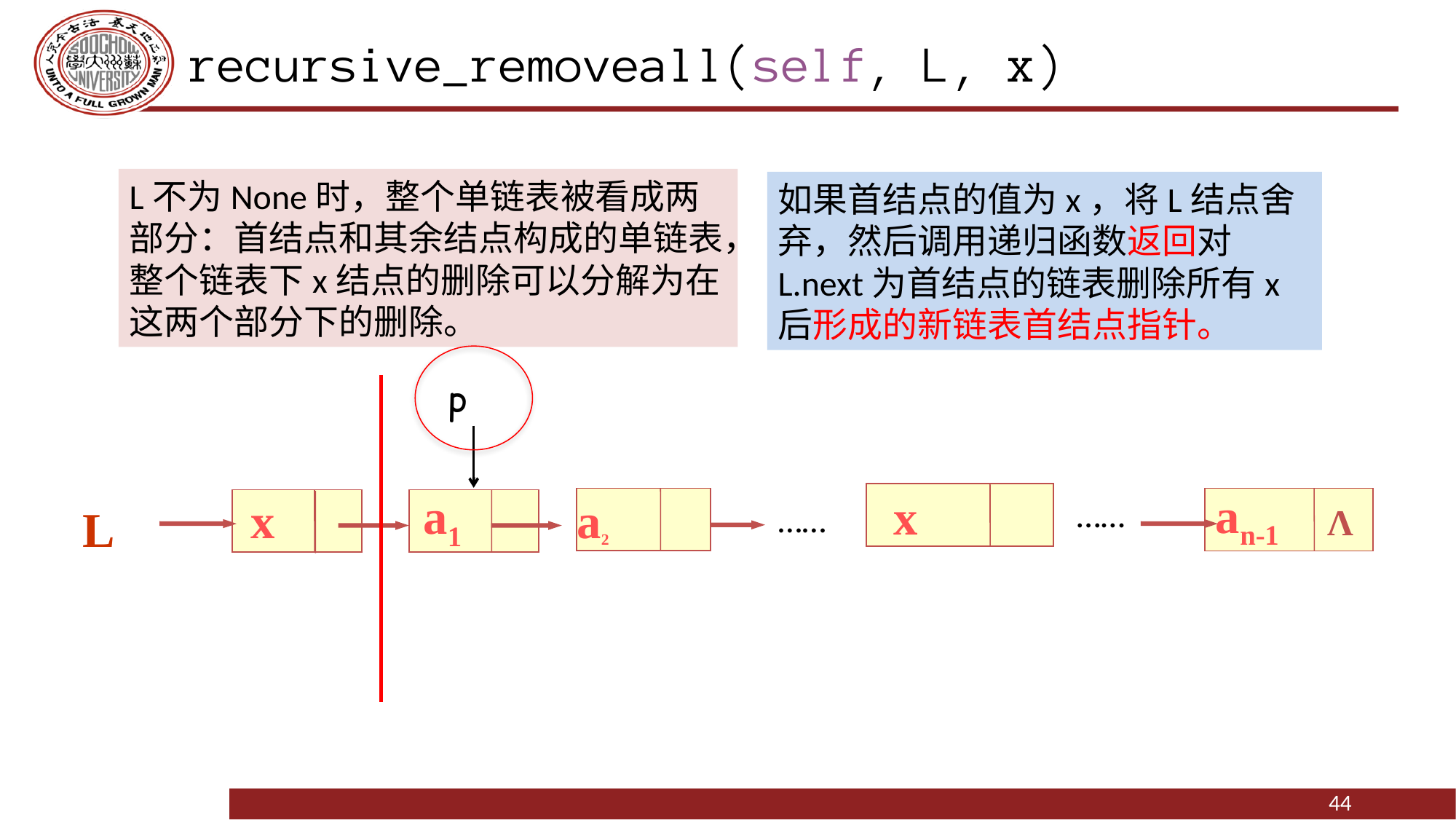

# recursive_removeall(self, L, x)
L不为None时，整个单链表被看成两部分：首结点和其余结点构成的单链表，整个链表下x结点的删除可以分解为在这两个部分下的删除。
如果首结点的值为x，将L结点舍弃，然后调用递归函数返回对L.next为首结点的链表删除所有x后形成的新链表首结点指针。

p
an-1
a1
x

x
a2
……

……
L
Λ

44